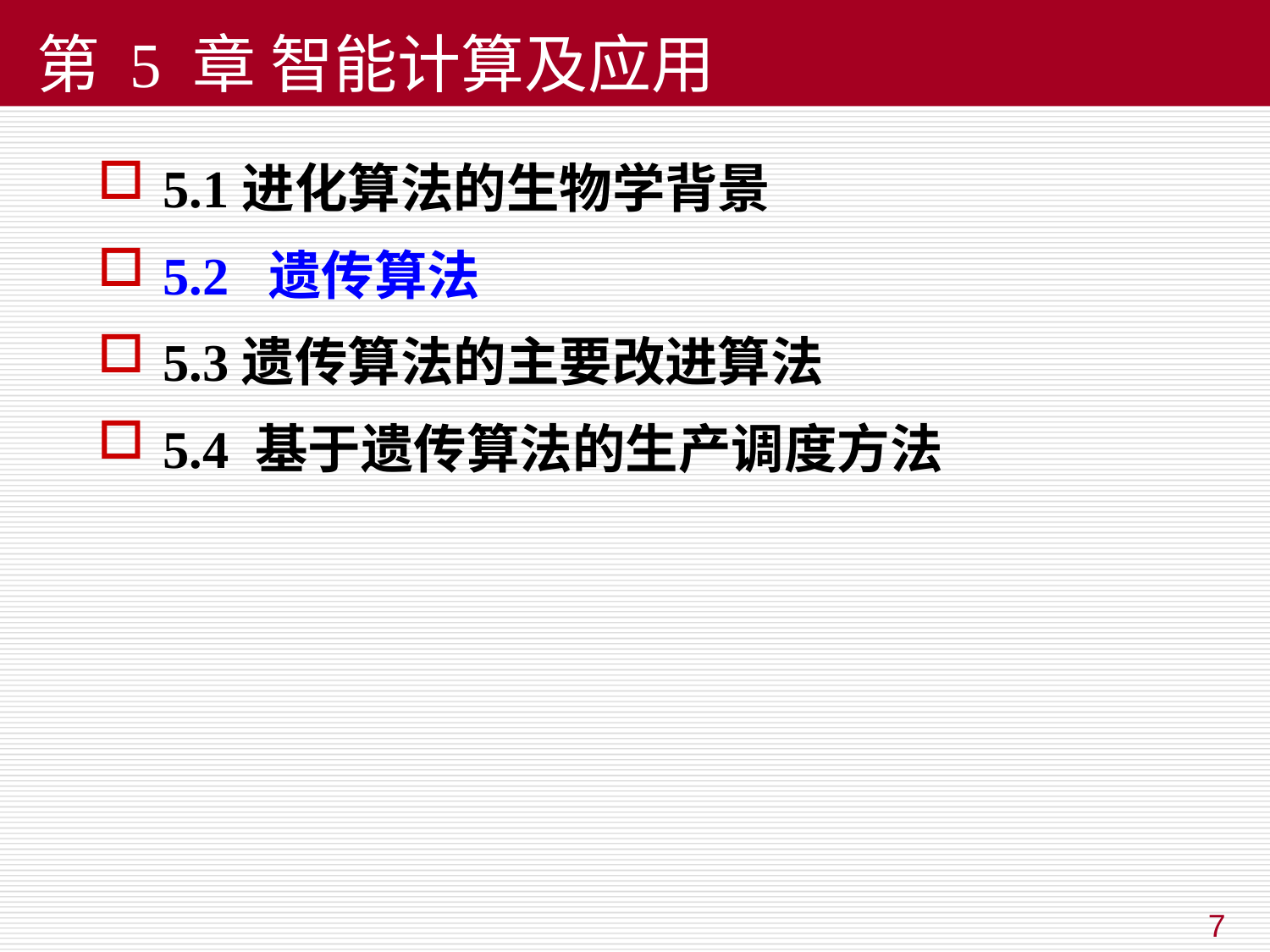

第 5 章 智能计算及应用
5.1进化算法的生物学背景
5.2  遗传算法
5.3遗传算法的主要改进算法
5.4 基于遗传算法的生产调度方法

7